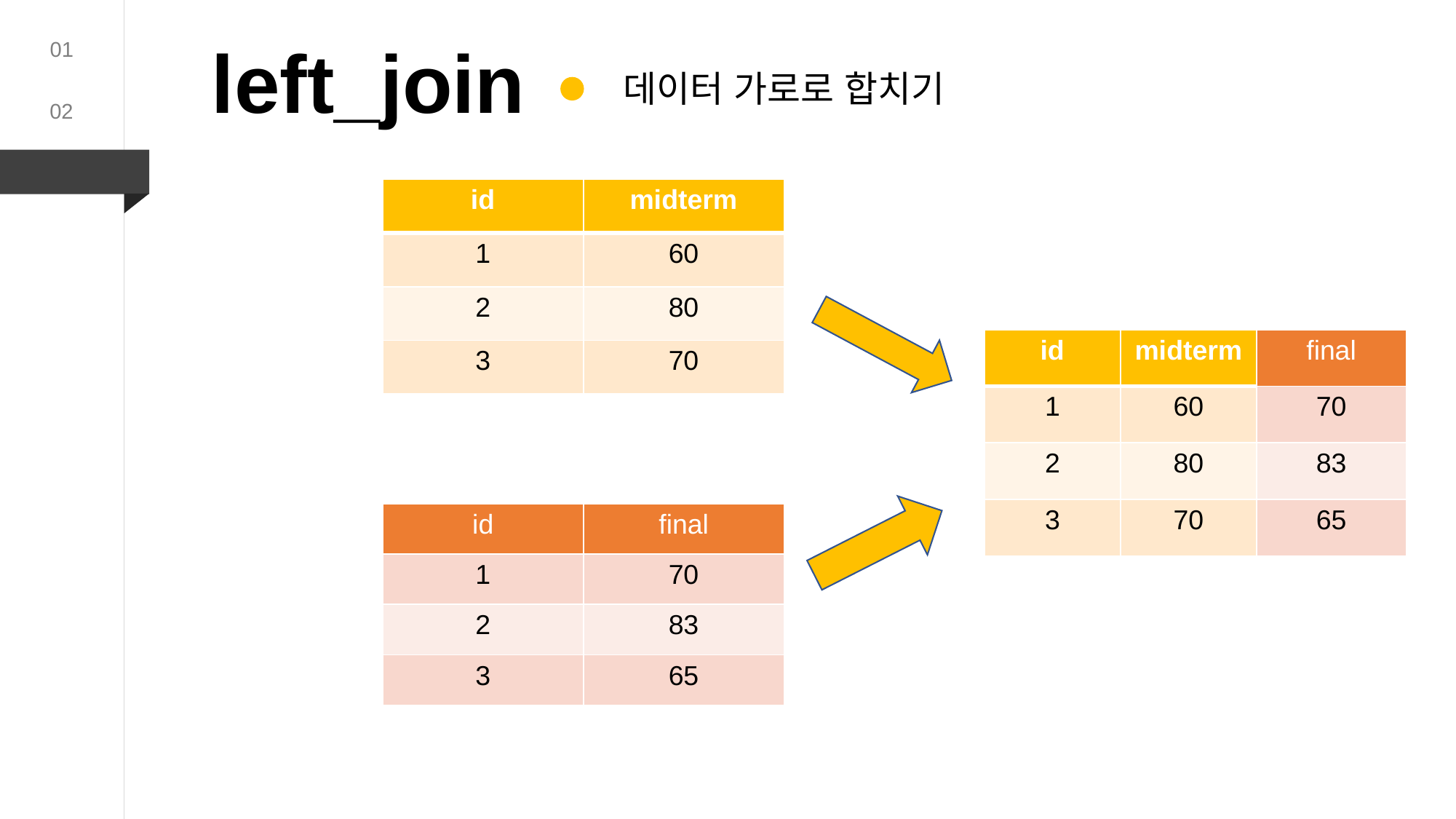

left_join
01
데이터 가로로 합치기

02
02

03
| id | midterm |
| --- | --- |
| 1 | 60 |
| 2 | 80 |
| 3 | 70 |

| id | midterm |
| --- | --- |
| 1 | 60 |
| 2 | 80 |
| 3 | 70 |
| final |
| --- |
| 70 |
| 83 |
| 65 |
김재훈
filter  selece  arrange  mutate
| id | final |
| --- | --- |
| 1 | 70 |
| 2 | 83 |
| 3 | 65 |